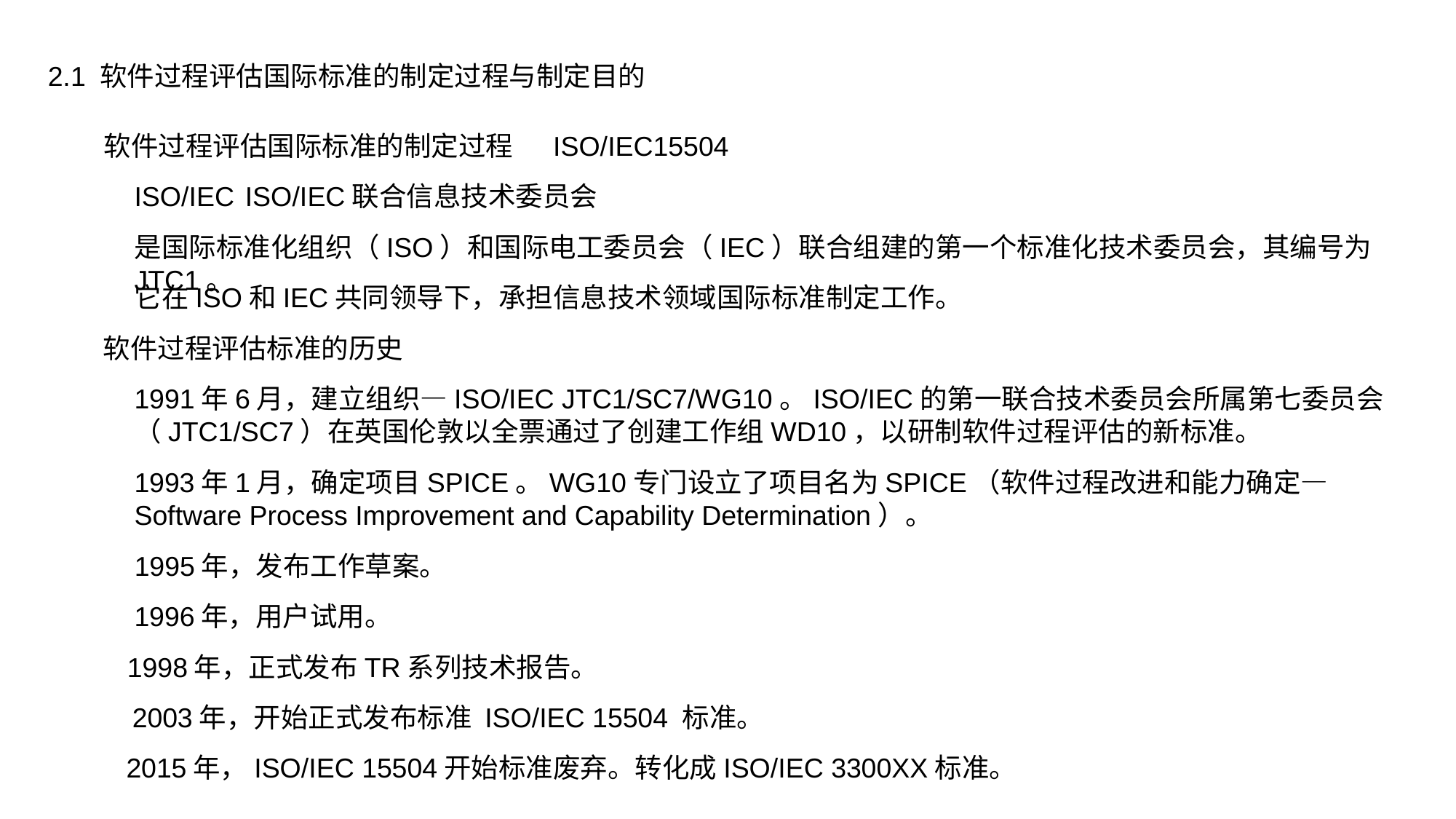

2.1 软件过程评估国际标准的制定过程与制定目的
ISO/IEC15504
软件过程评估国际标准的制定过程
ISO/IEC联合信息技术委员会
ISO/IEC
是国际标准化组织（ISO）和国际电工委员会（IEC）联合组建的第一个标准化技术委员会，其编号为JTC1。
它在ISO和IEC共同领导下，承担信息技术领域国际标准制定工作。
软件过程评估标准的历史
1991年6月，建立组织—ISO/IEC JTC1/SC7/WG10。ISO/IEC的第一联合技术委员会所属第七委员会（JTC1/SC7）在英国伦敦以全票通过了创建工作组WD10，以研制软件过程评估的新标准。
1993年1月，确定项目SPICE。WG10专门设立了项目名为SPICE（软件过程改进和能力确定—Software Process Improvement and Capability Determination）。
1995年，发布工作草案。
1996年，用户试用。
1998年，正式发布TR系列技术报告。
2003年，开始正式发布标准 ISO/IEC 15504 标准。
2015年，ISO/IEC 15504开始标准废弃。转化成ISO/IEC 3300XX标准。